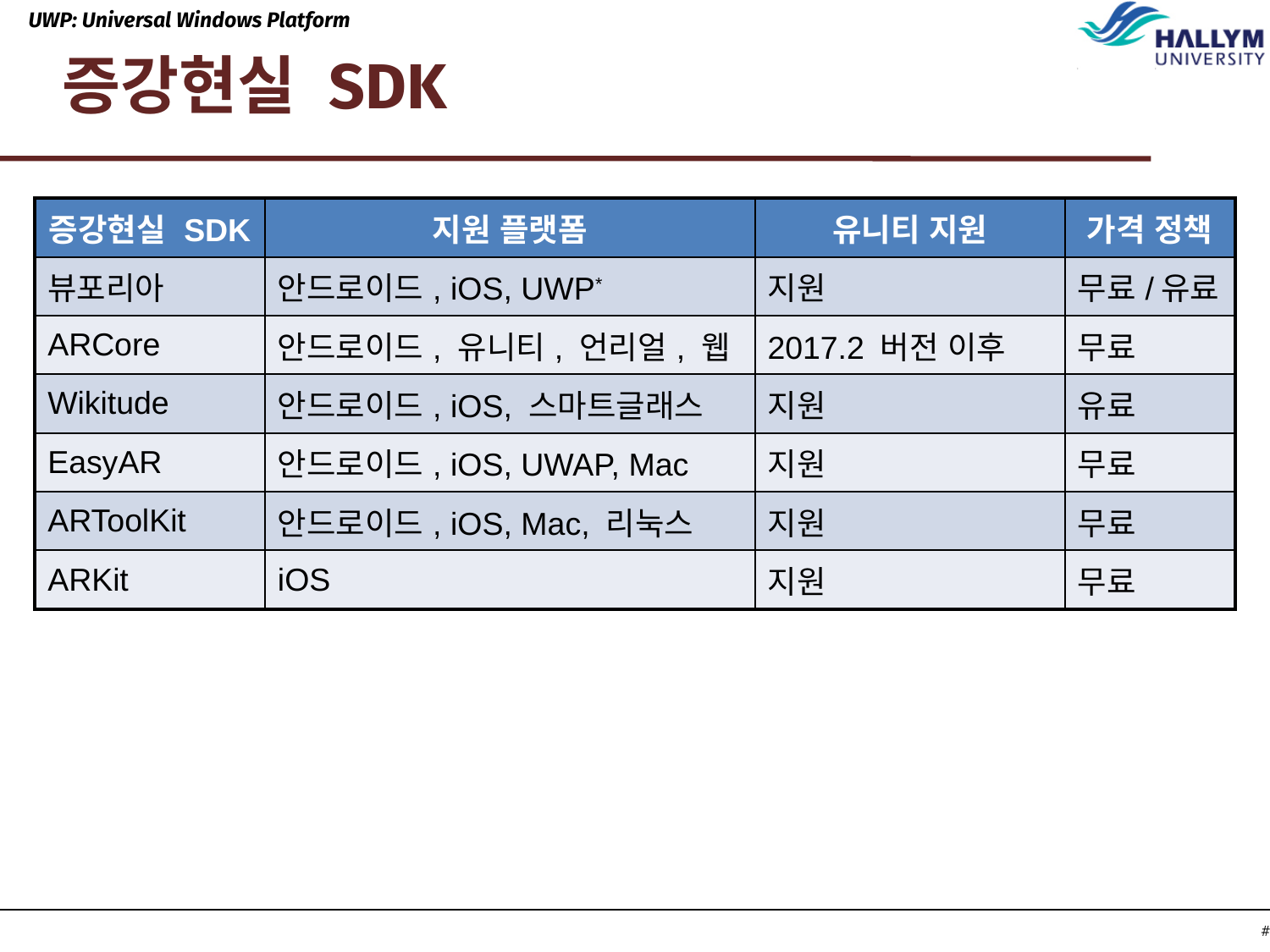

UWP: Universal Windows Platform
# 증강현실 SDK
| 증강현실 SDK | 지원 플랫폼 | 유니티 지원 | 가격 정책 |
| --- | --- | --- | --- |
| 뷰포리아 | 안드로이드, iOS, UWP\* | 지원 | 무료/유료 |
| ARCore | 안드로이드, 유니티, 언리얼, 웹 | 2017.2 버전 이후 | 무료 |
| Wikitude | 안드로이드, iOS, 스마트글래스 | 지원 | 유료 |
| EasyAR | 안드로이드, iOS, UWAP, Mac | 지원 | 무료 |
| ARToolKit | 안드로이드, iOS, Mac, 리눅스 | 지원 | 무료 |
| ARKit | iOS | 지원 | 무료 |